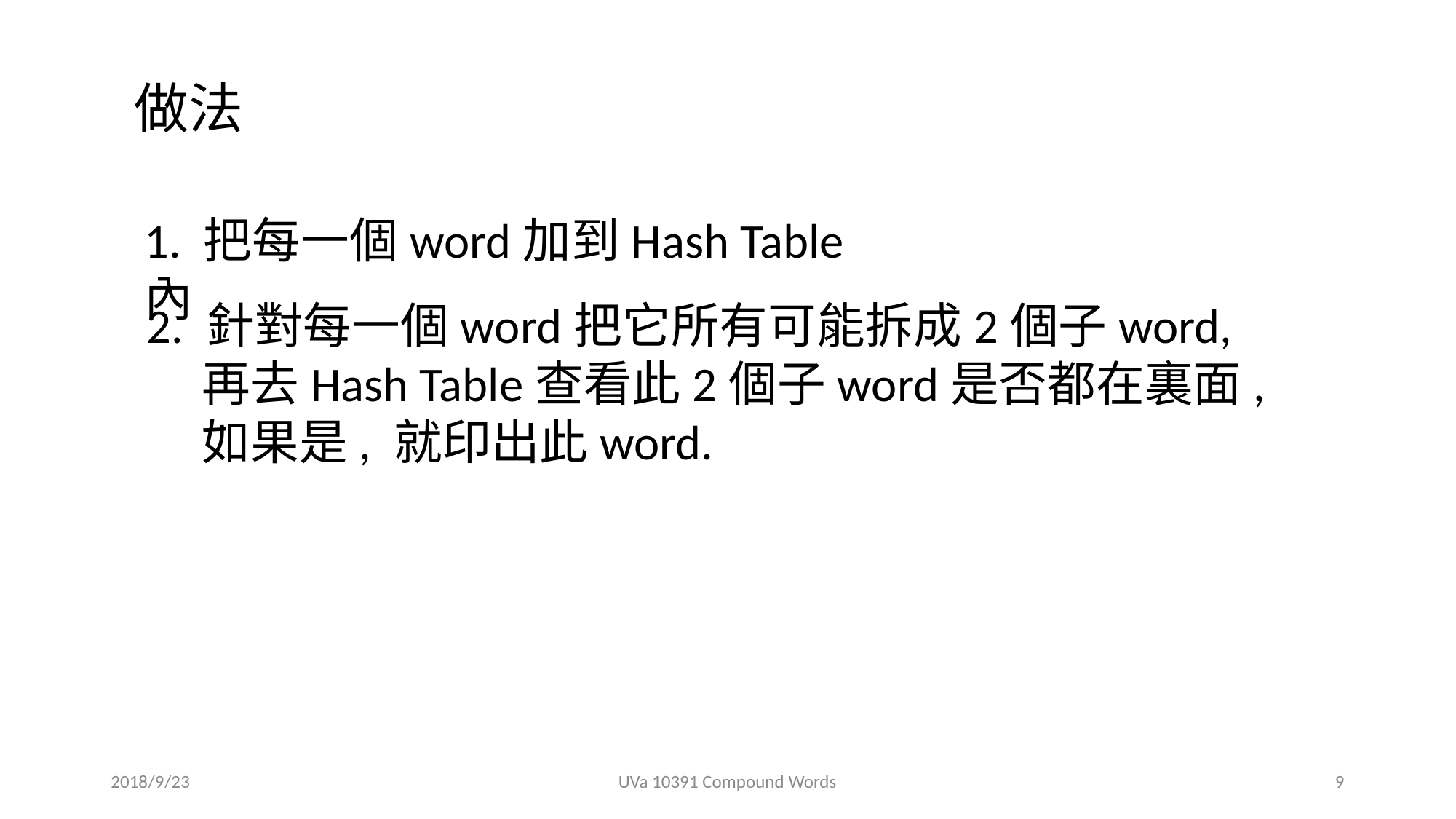

做法
1. 把每一個word加到Hash Table內
2. 針對每一個word把它所有可能拆成2個子word,
    再去Hash Table查看此2個子word是否都在裏面,
    如果是, 就印出此word.
2018/9/23
UVa 10391 Compound Words
9